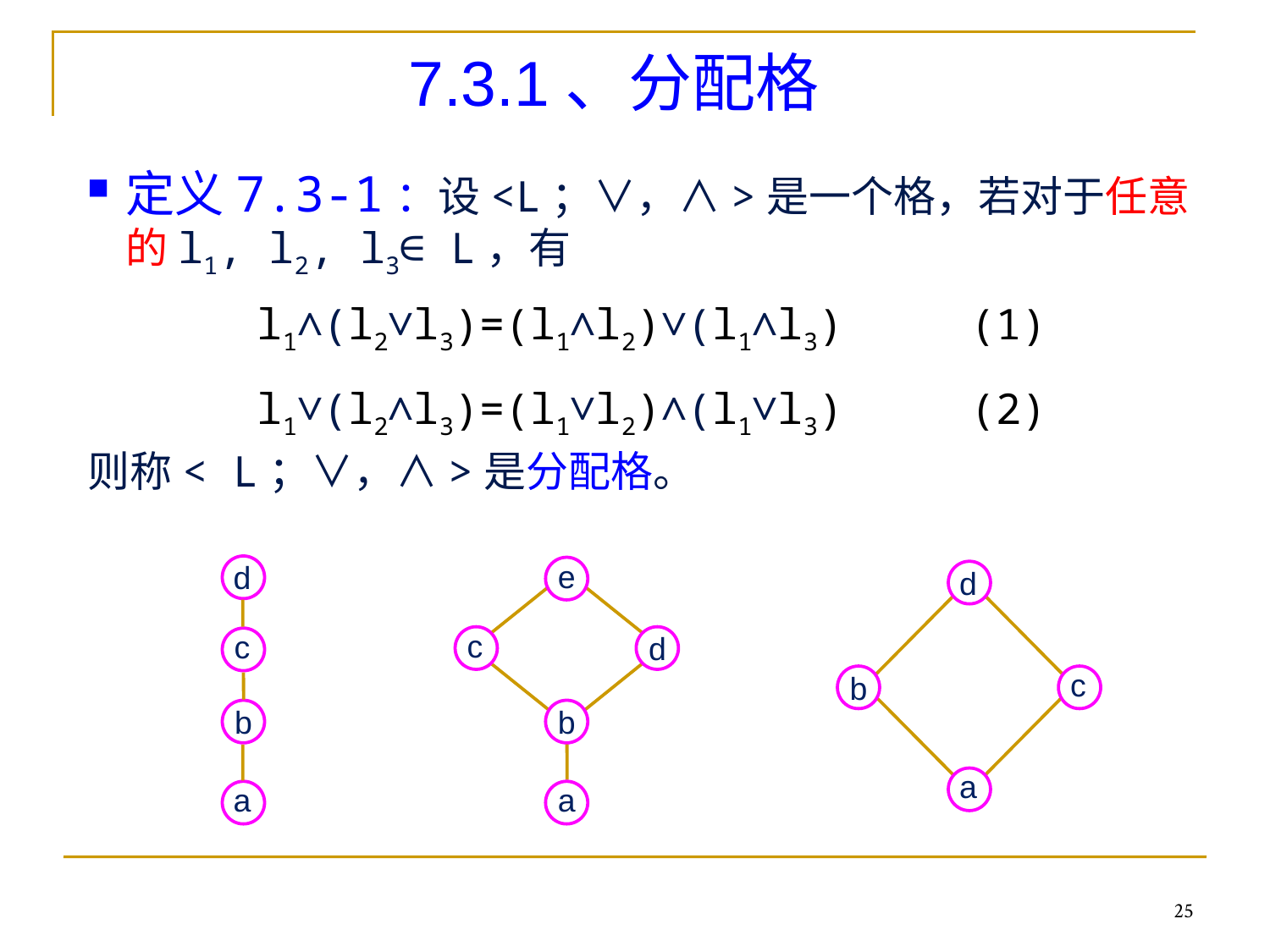

7.3.1、分配格
定义7.3-1：设<L；∨，∧>是一个格，若对于任意的l1, l2, l3∈ L，有

则称< L；∨，∧>是分配格。
l1∧(l2∨l3)=(l1∧l2)∨(l1∧l3)     (1)
l1∨(l2∧l3)=(l1∨l2)∧(l1∨l3)     (2)
d

c

b

a
e

c
d

b

a
d

b
c

a
25